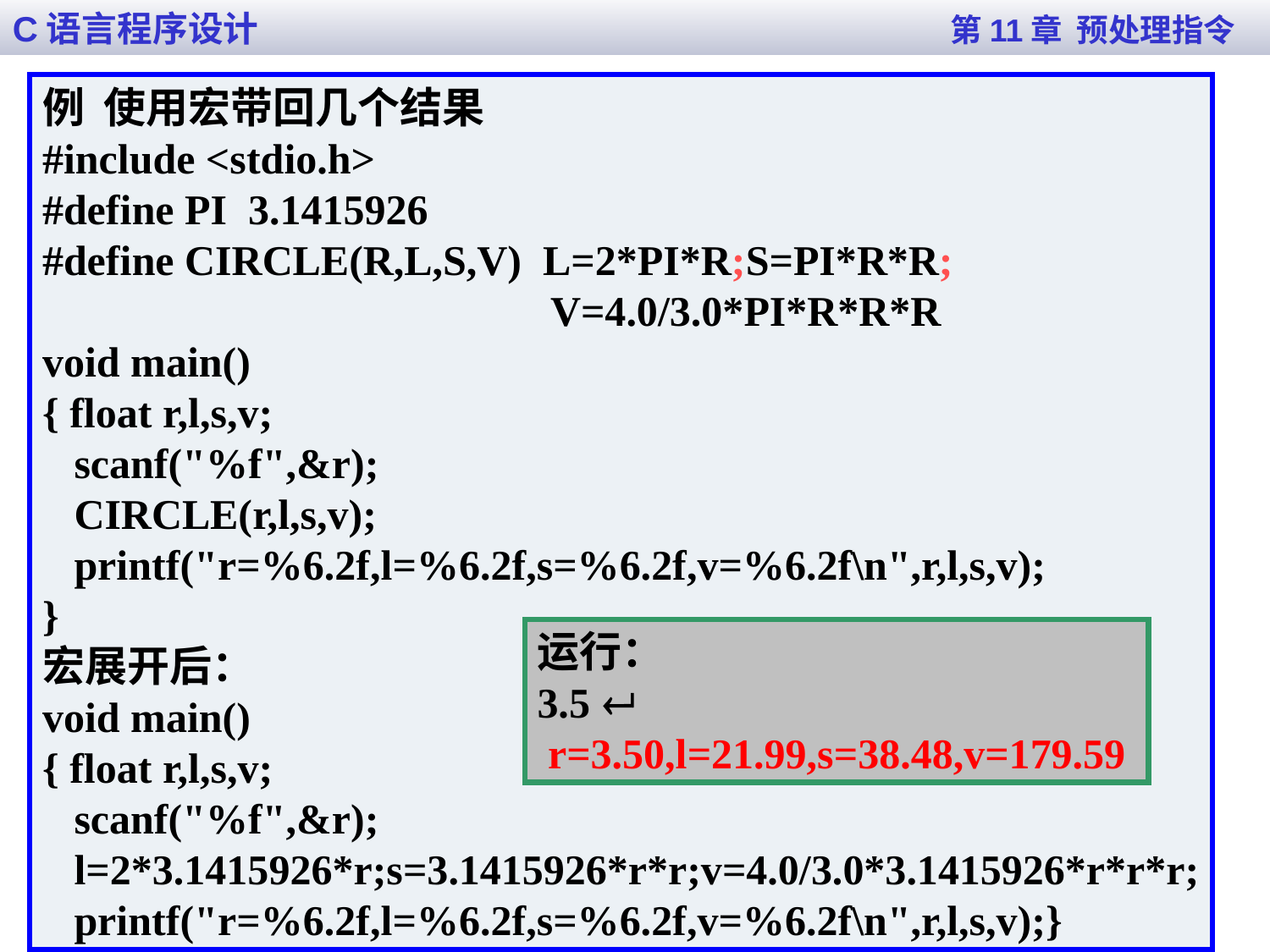

C语言程序设计                                                                                      第11章  预处理指令
例  使用宏带回几个结果
#include <stdio.h>
#define PI  3.1415926
#define CIRCLE(R,L,S,V)  L=2*PI*R;S=PI*R*R;
                                                V=4.0/3.0*PI*R*R*R
void main()
{ float r,l,s,v;
   scanf("%f",&r);
   CIRCLE(r,l,s,v);
   printf("r=%6.2f,l=%6.2f,s=%6.2f,v=%6.2f\n",r,l,s,v);
}
宏展开后：
void main()
{ float r,l,s,v;
   scanf("%f",&r);
   l=2*3.1415926*r;s=3.1415926*r*r;v=4.0/3.0*3.1415926*r*r*r;
   printf("r=%6.2f,l=%6.2f,s=%6.2f,v=%6.2f\n",r,l,s,v);}
9.1  数组作为函数参数
在函数调用过程中，直接或间接的调用自身。
递归调用方式
直接递归调用：在函数体内又调用自身
运行：
3.5 ↵
 r=3.50,l=21.99,s=38.48,v=179.59
<
>